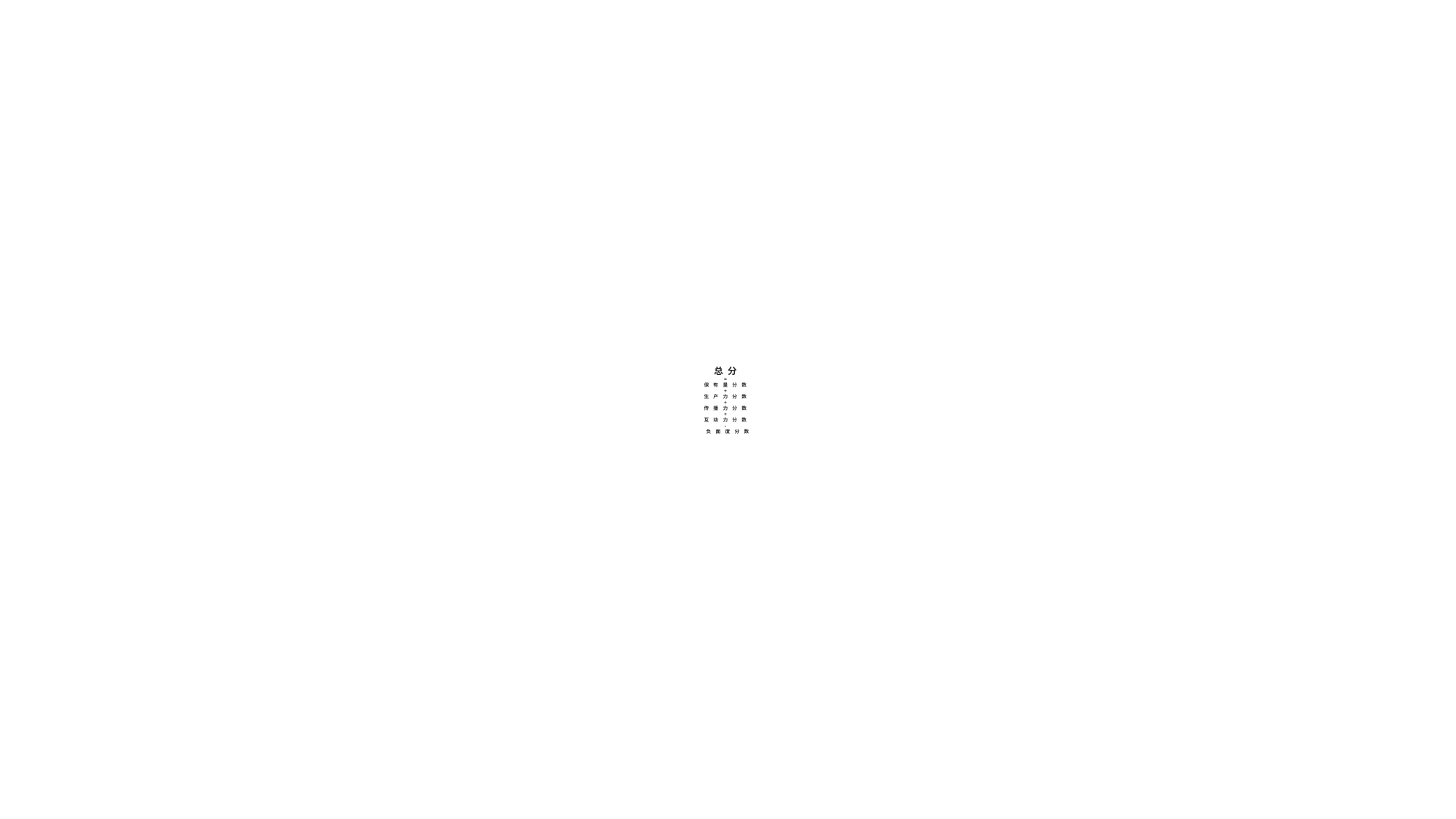

# 总分 = 保有量分数 + 生产力分数 + 传播力分数 + 互动力分数 - 负面度分数